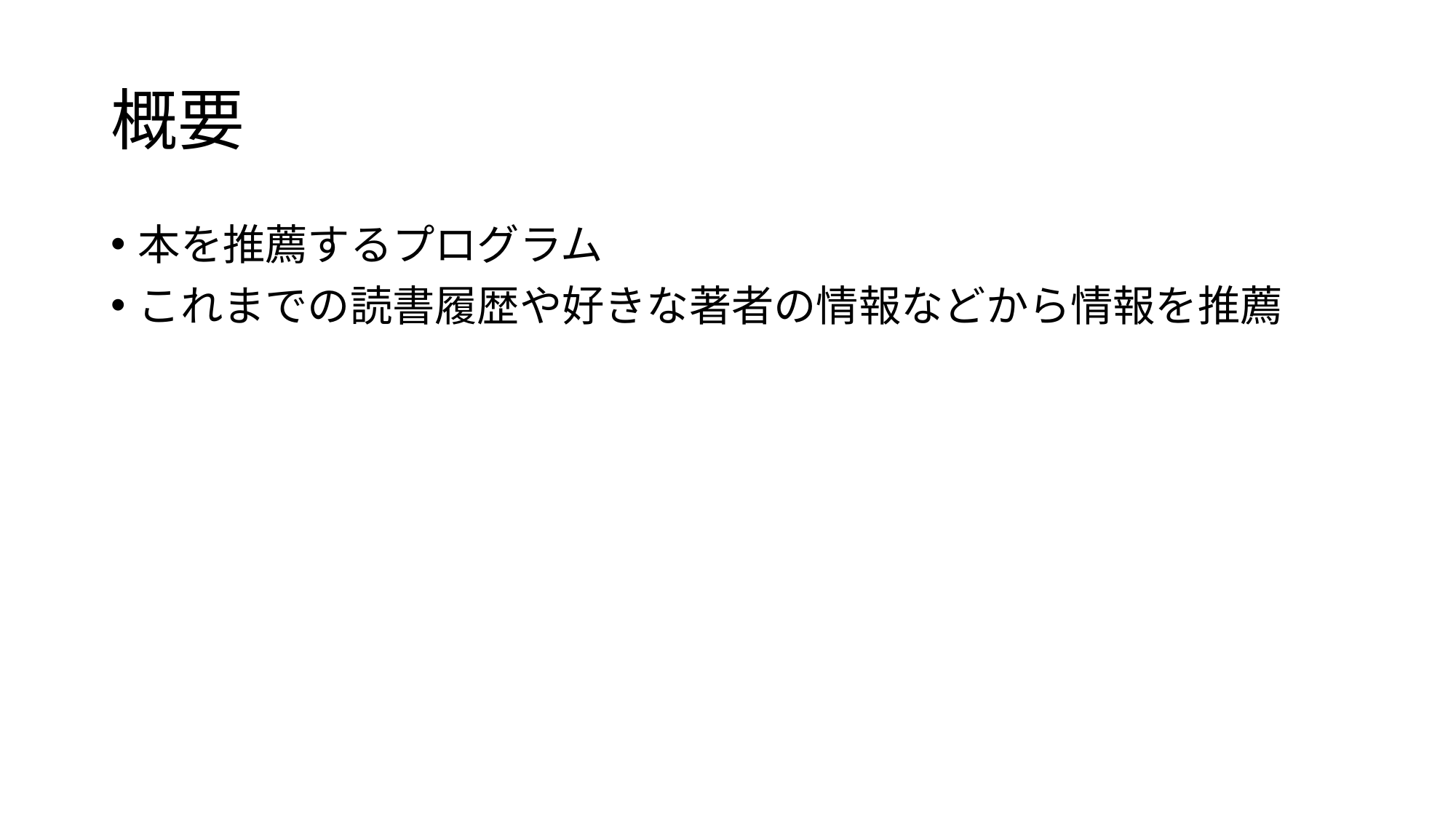

# 概要
本を推薦するプログラム
これまでの読書履歴や好きな著者の情報などから情報を推薦